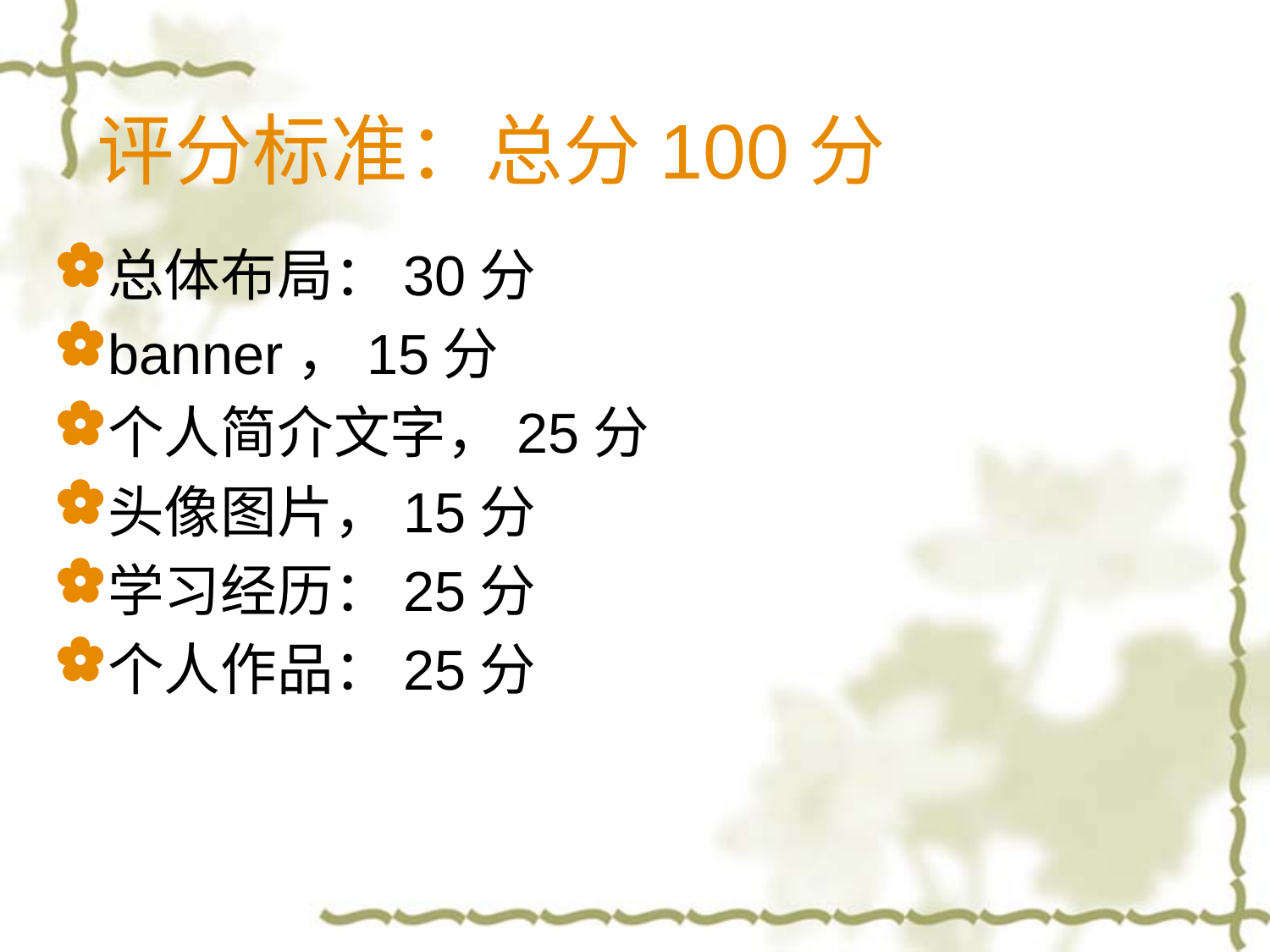

# 评分标准：总分100分
总体布局：30分
banner，15分
个人简介文字，25分
头像图片，15分
学习经历：25分
个人作品：25分